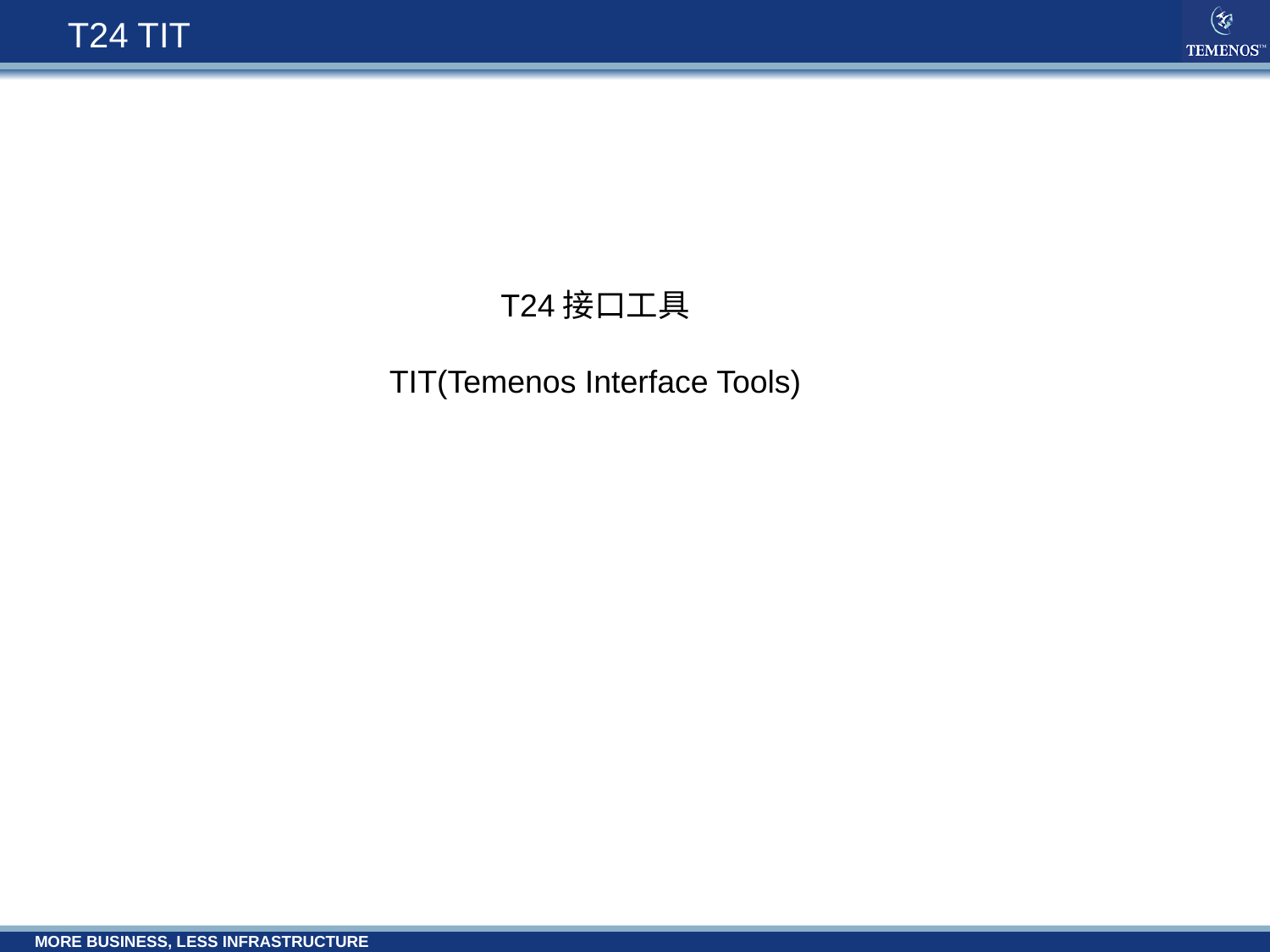

# T24 TIT
T24接口工具

TIT(Temenos Interface Tools)